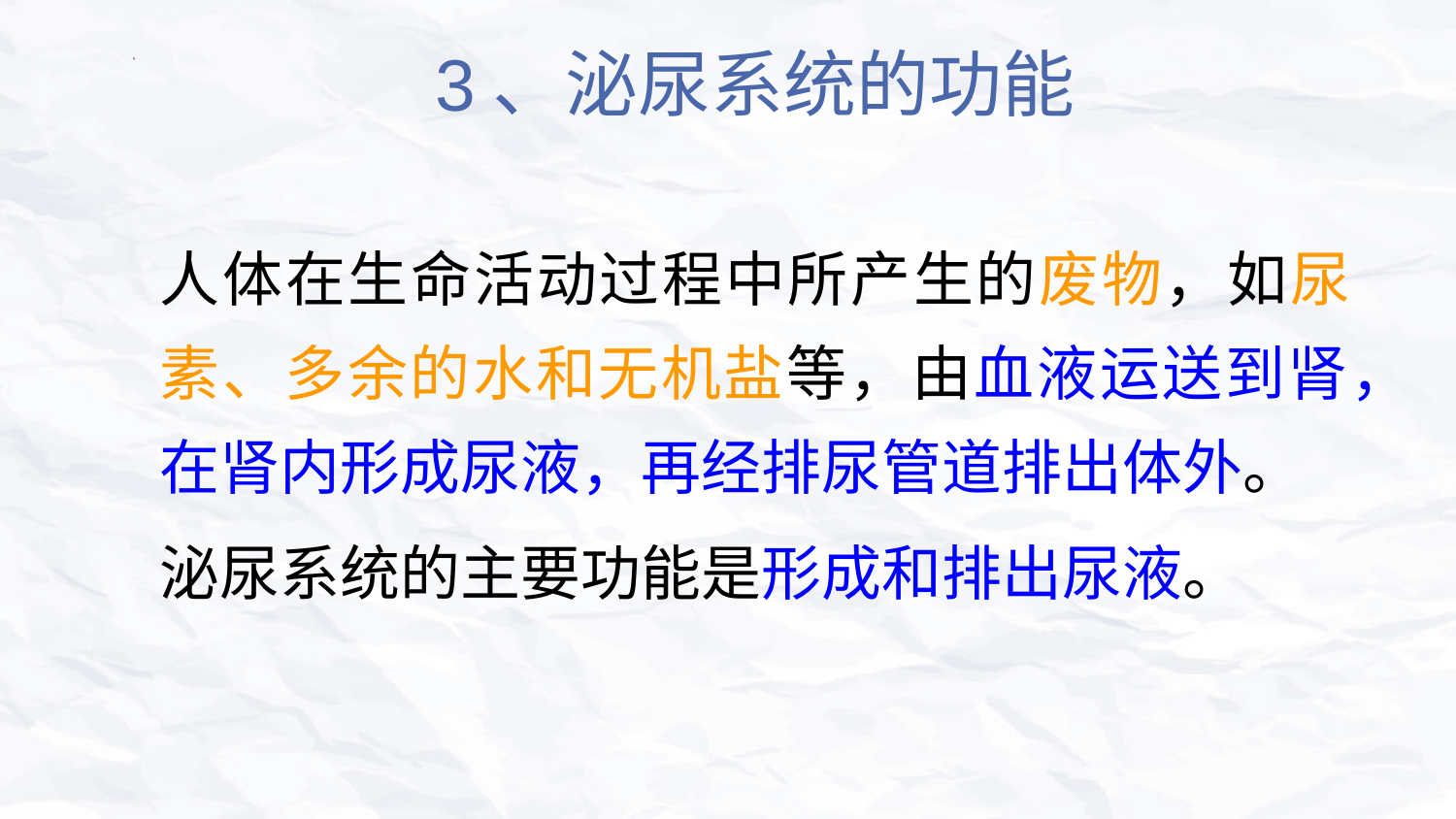

# 3、泌尿系统的功能

人体在生命活动过程中所产生的废物，如尿素、多余的水和无机盐等，由血液运送到肾，在肾内形成尿液，再经排尿管道排出体外。
泌尿系统的主要功能是形成和排出尿液。